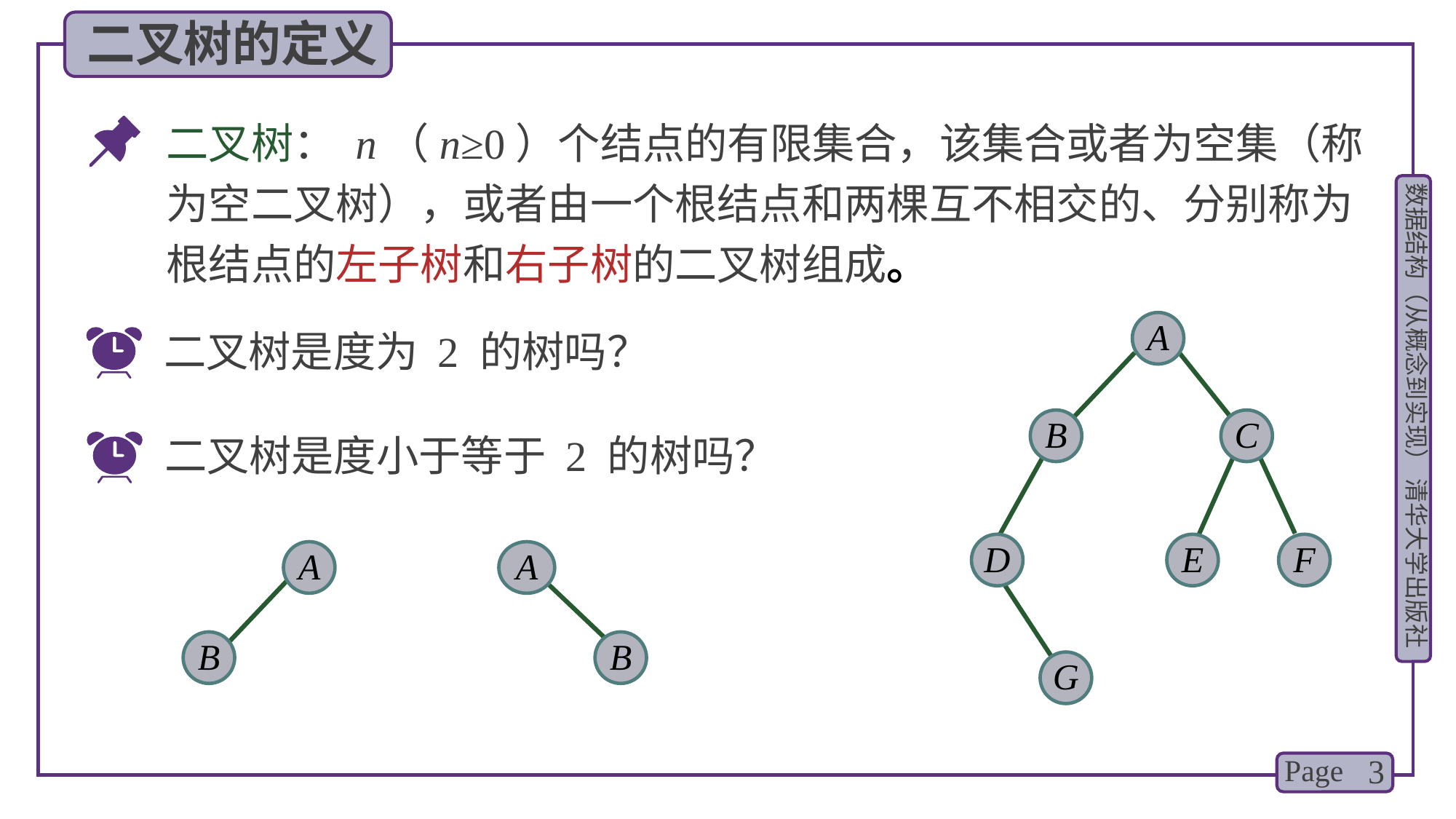

二叉树的定义

二叉树： n（n≥0）个结点的有限集合，该集合或者为空集（称为空二叉树），或者由一个根结点和两棵互不相交的、分别称为根结点的左子树和右子树的二叉树组成。

A
二叉树是度为 2 的树吗？

B
C
二叉树是度小于等于 2 的树吗？

D
E
F
A

B
A

B

G